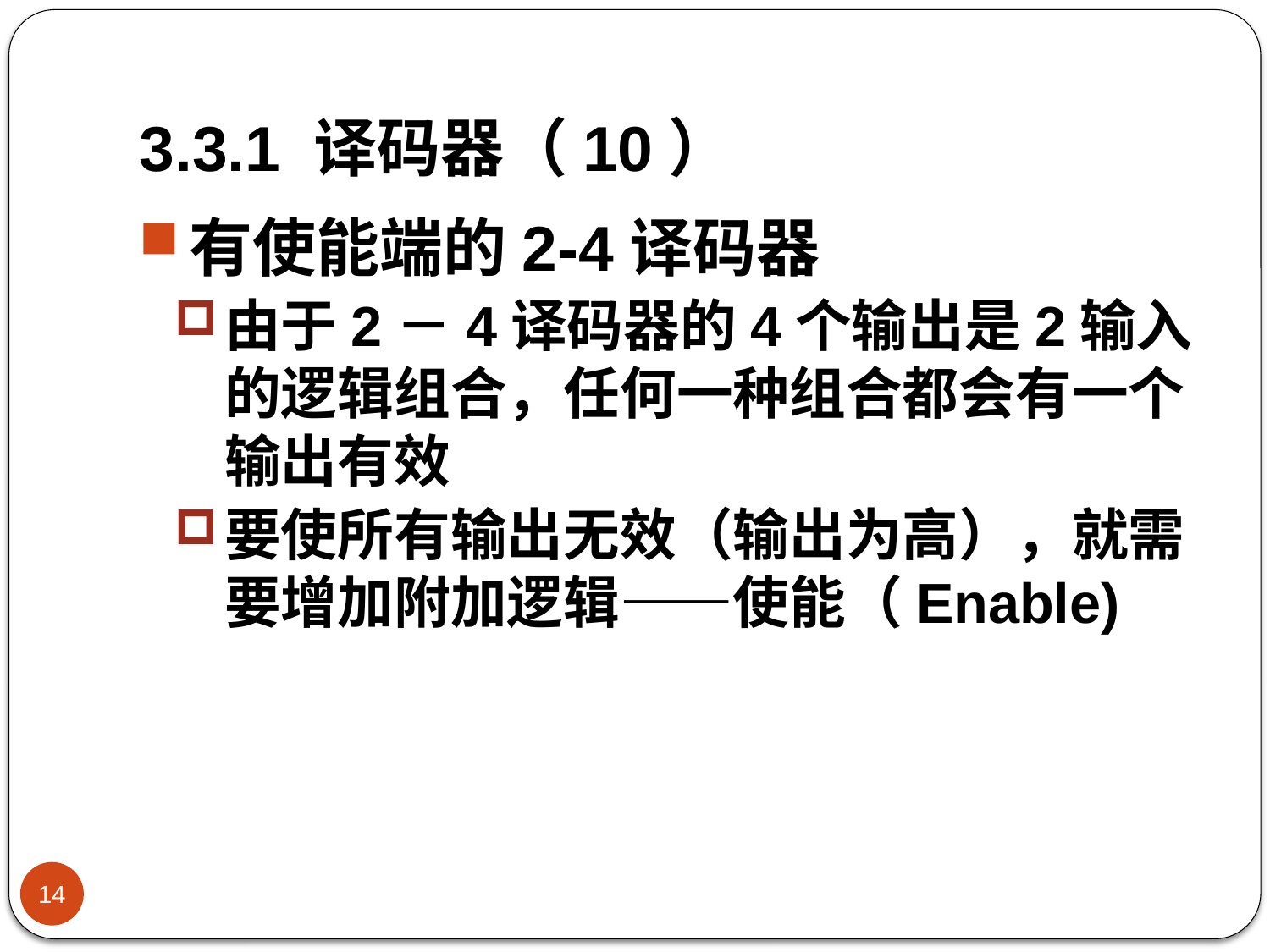

# 3.3.1 译码器（10）
有使能端的2-4译码器
由于2－4译码器的4个输出是2输入的逻辑组合，任何一种组合都会有一个输出有效
要使所有输出无效（输出为高），就需要增加附加逻辑——使能（Enable)
14